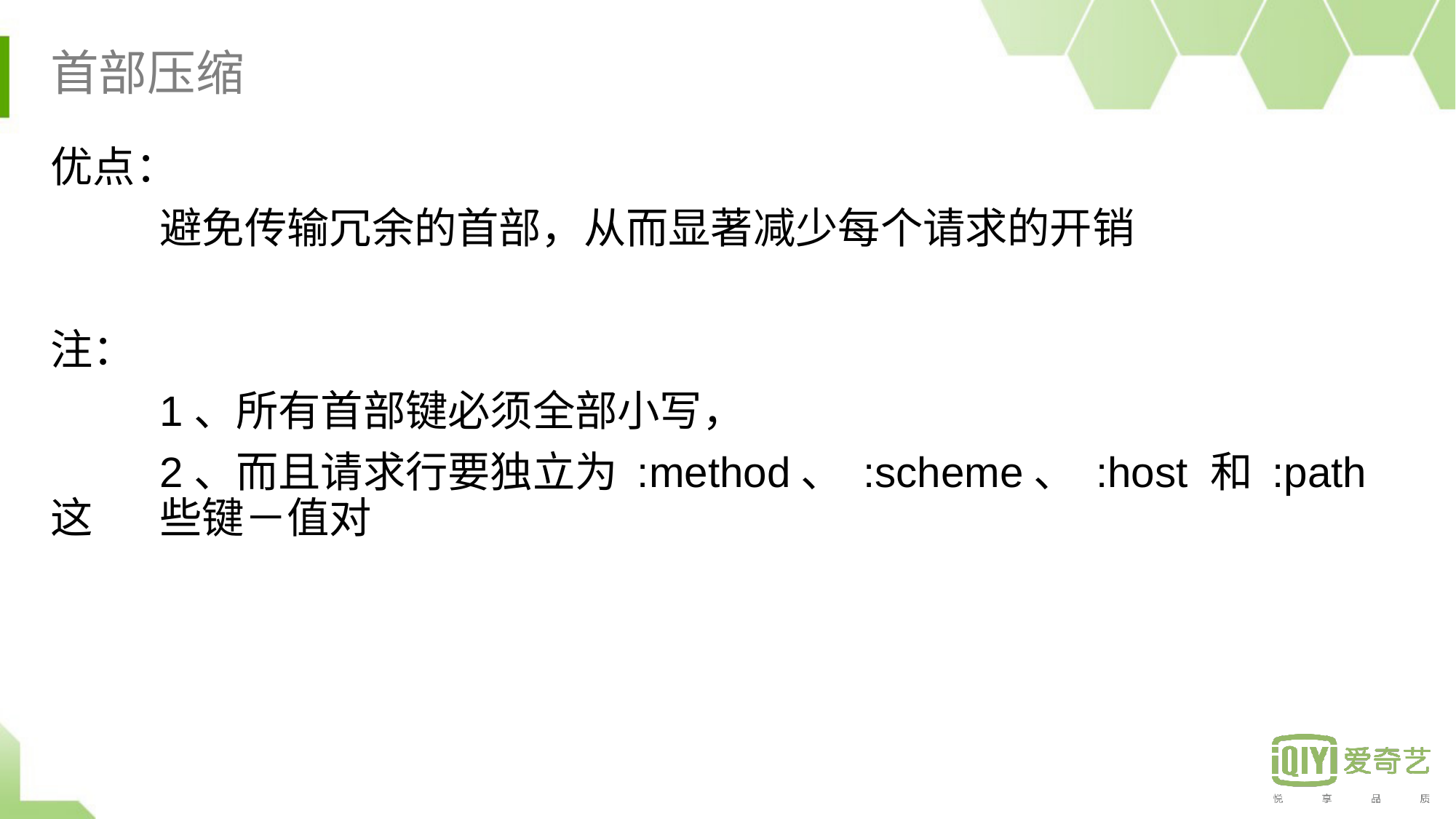

# 首部压缩
优点：
	避免传输冗余的首部，从而显著减少每个请求的开销

注：
	1、所有首部键必须全部小写，
	2、而且请求行要独立为 :method、 :scheme、 :host 和 :path 这	些键－值对